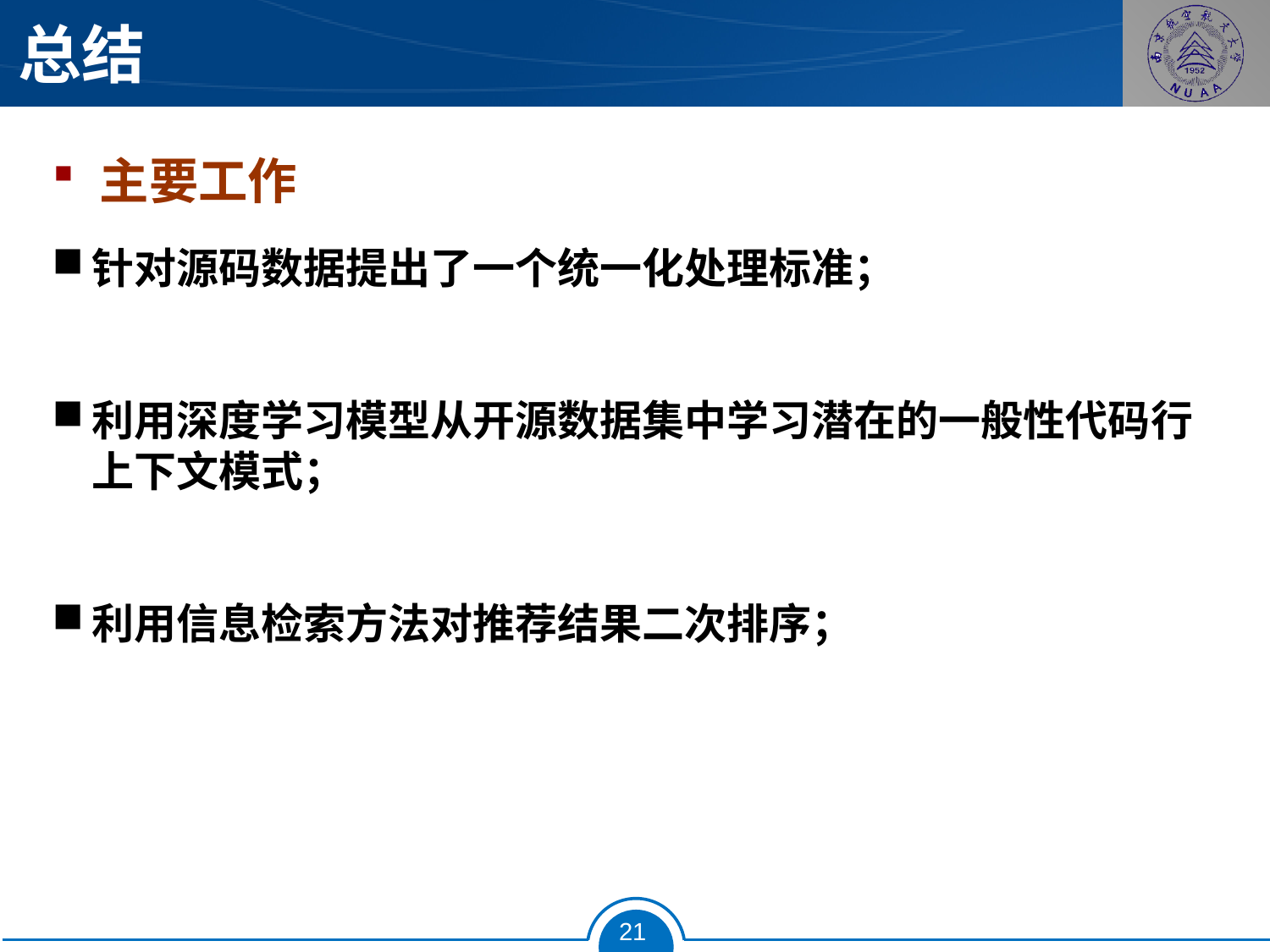

总结
主要工作
针对源码数据提出了一个统一化处理标准；

利用深度学习模型从开源数据集中学习潜在的一般性代码行上下文模式；

利用信息检索方法对推荐结果二次排序；